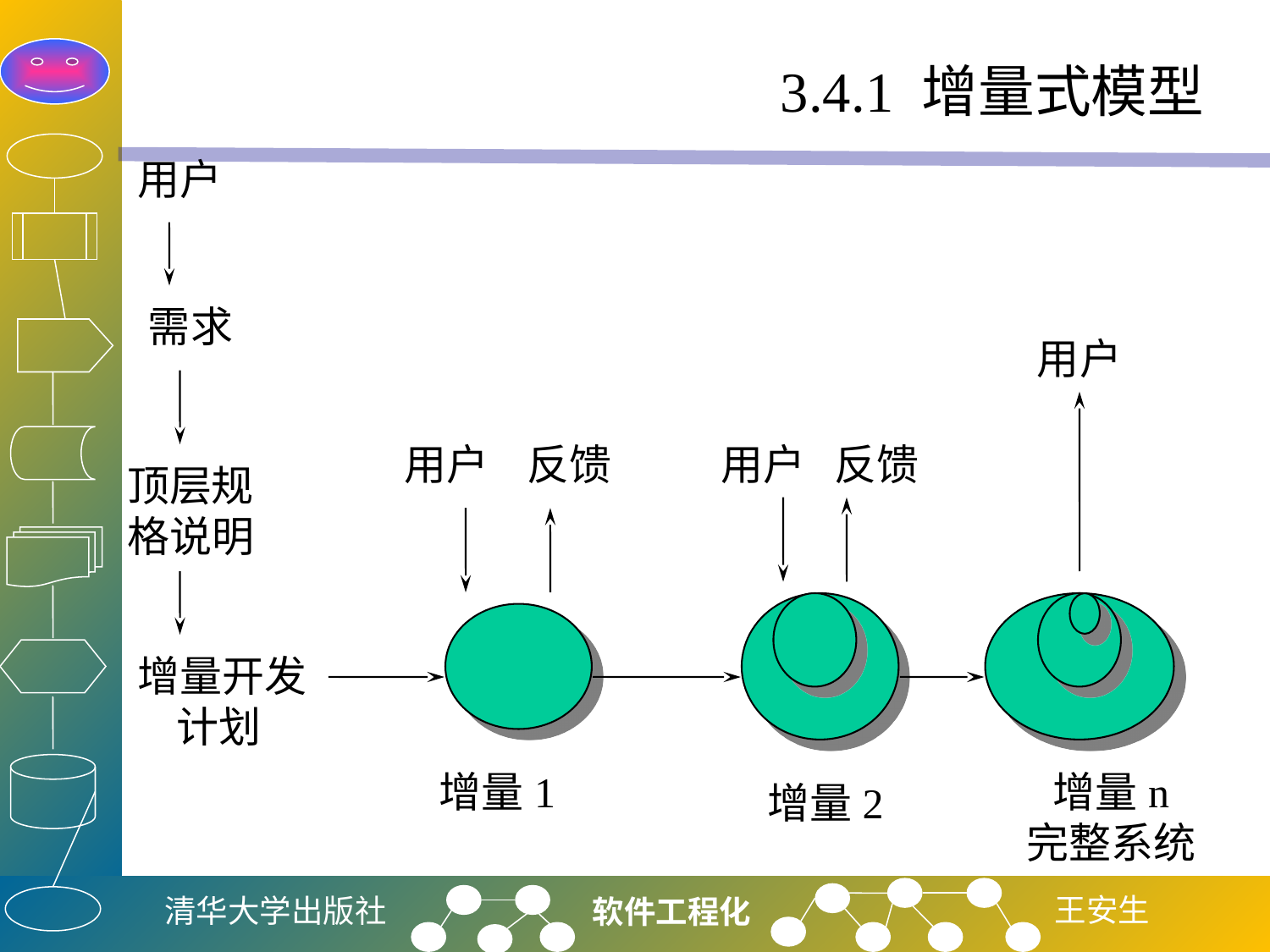

# 3.4.1 增量式模型
用户

需求
用户

用户    反馈
用户   反馈
顶层规
格说明

增量开发
   计划

增量1
增量n
完整系统
增量2